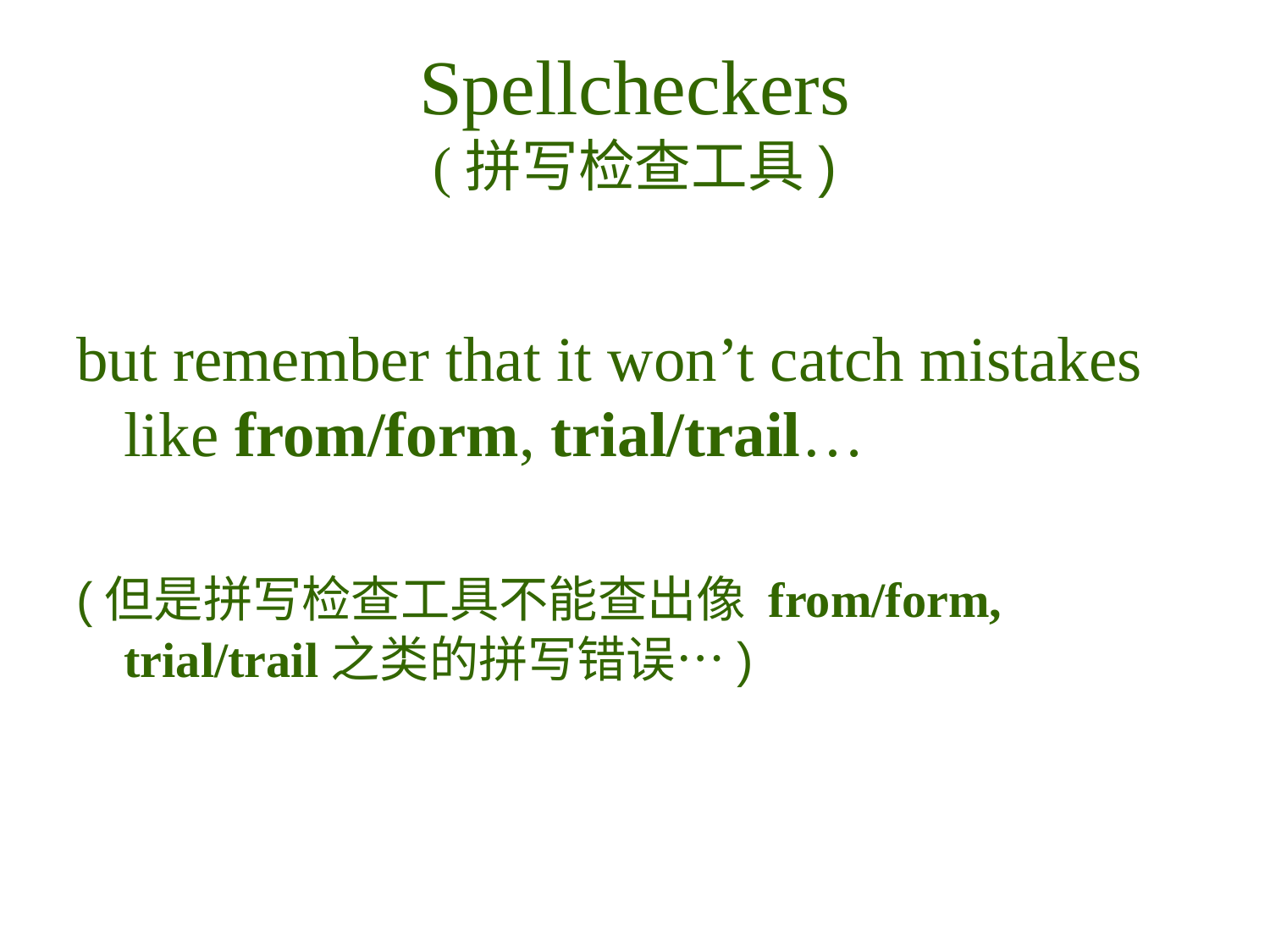

# Spellcheckers (拼写检查工具)

but remember that it won’t catch mistakes like from/form, trial/trail…

(但是拼写检查工具不能查出像 from/form, trial/trail之类的拼写错误…)